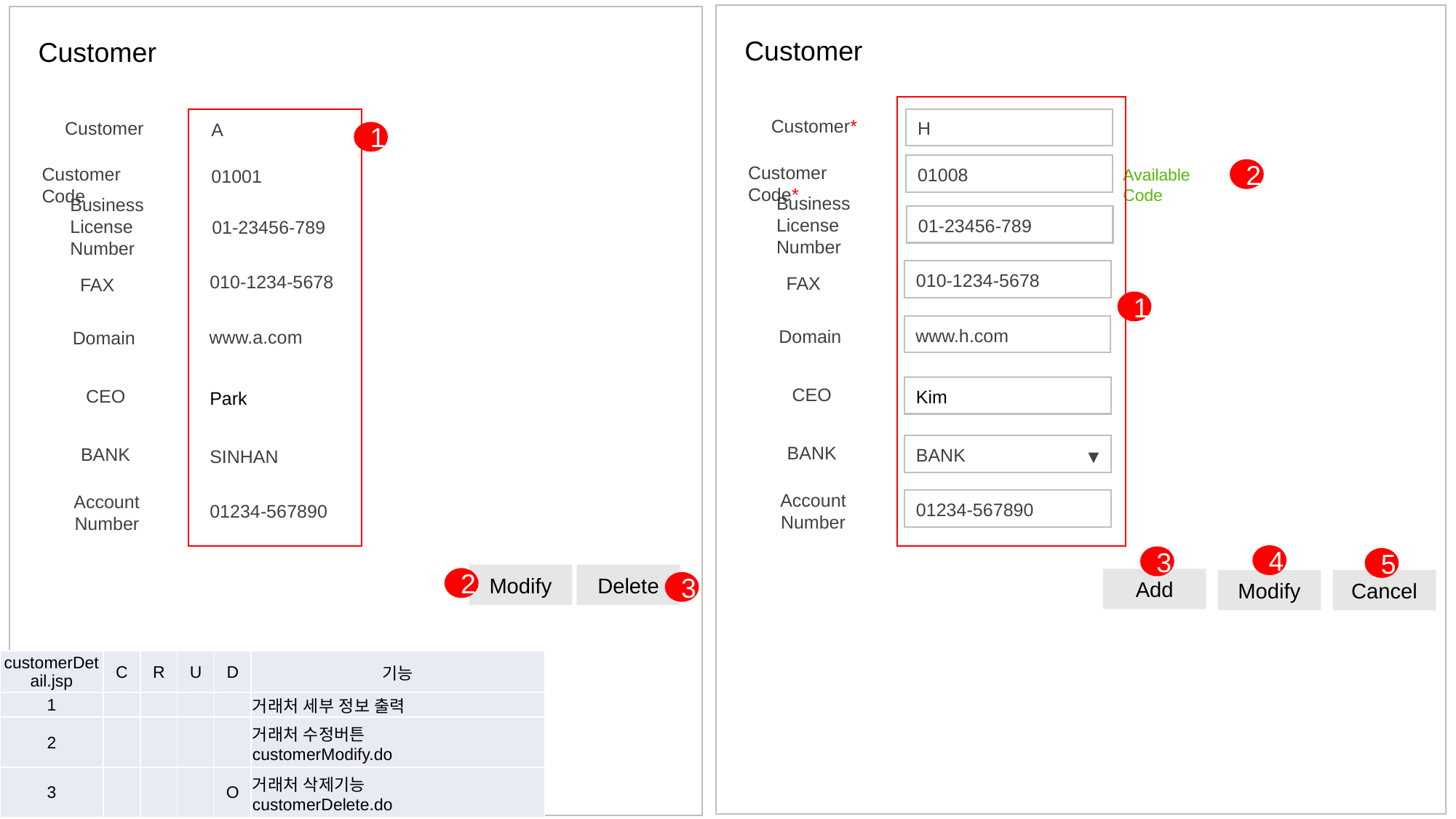

Customer
Customer

H
Customer*
Customer
A
1

01008
Customer Code*
Customer Code
Available Code
01001
2
Business License Number
Business License Number

01-23456-789
01-23456-789

010-1234-5678
010-1234-5678
FAX
FAX
1

www.h.com
Domain
www.a.com
Domain

Kim
CEO
CEO
Park

BANK
▼
BANK
BANK
SINHAN
Account
Number
Account
Number

01234-567890
01234-567890
4
3
5
Delete
Modify
Add
2
Modify
Cancel
3
| customerDetail.jsp | C | R | U | D | 기능 |
| --- | --- | --- | --- | --- | --- |
| 1 |  |  |  |  | 거래처 세부 정보 출력 |
| 2 |  |  |  |  | 거래처 수정버튼 customerModify.do |
| 3 |  |  |  | O | 거래처 삭제기능 customerDelete.do |